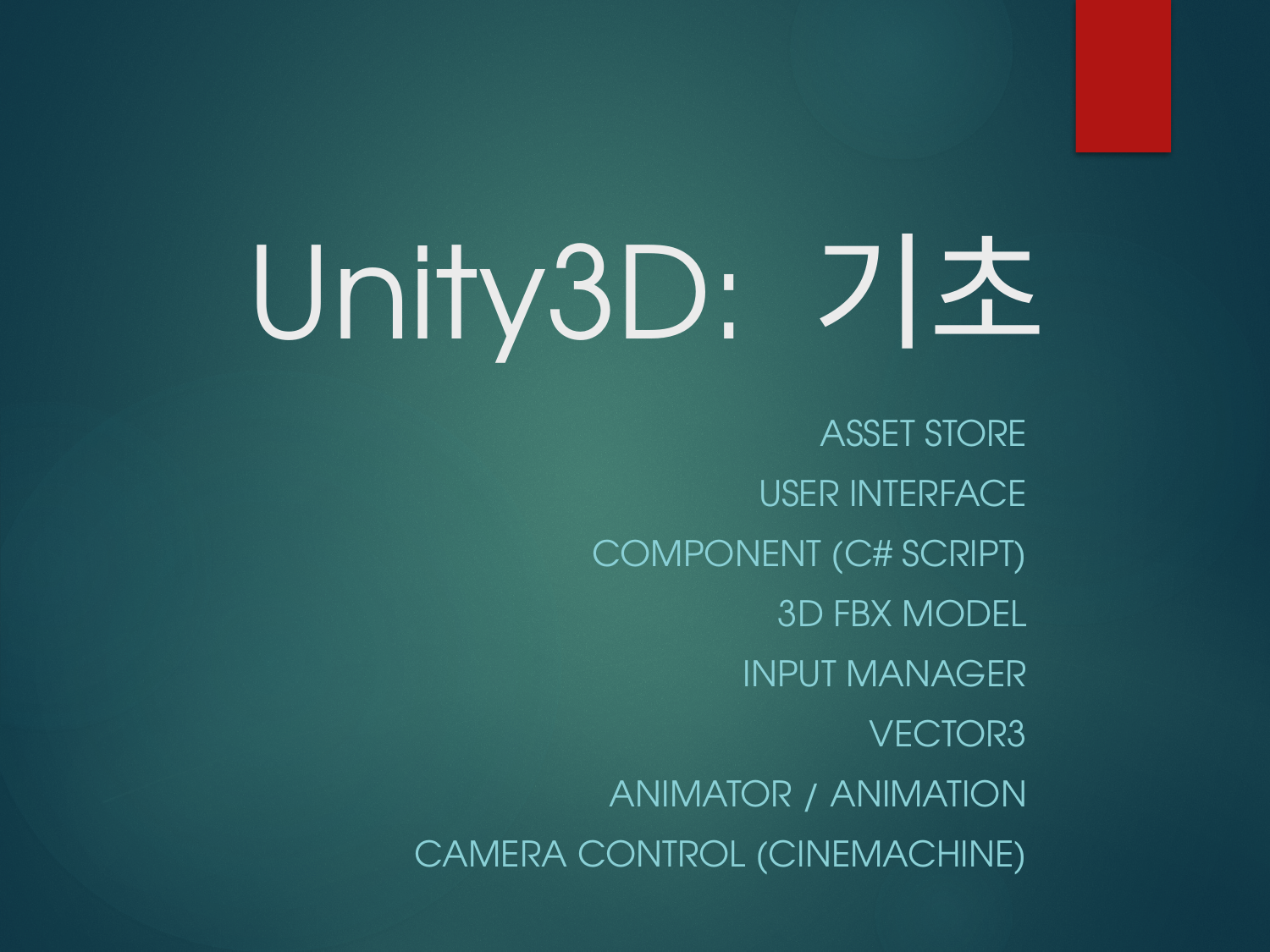

# Unity3D: 기초
Asset Store
User Interface
Component (C# script)
3D FBX Model
Input Manager
Vector3
Animator / Animation
Camera control (Cinemachine)